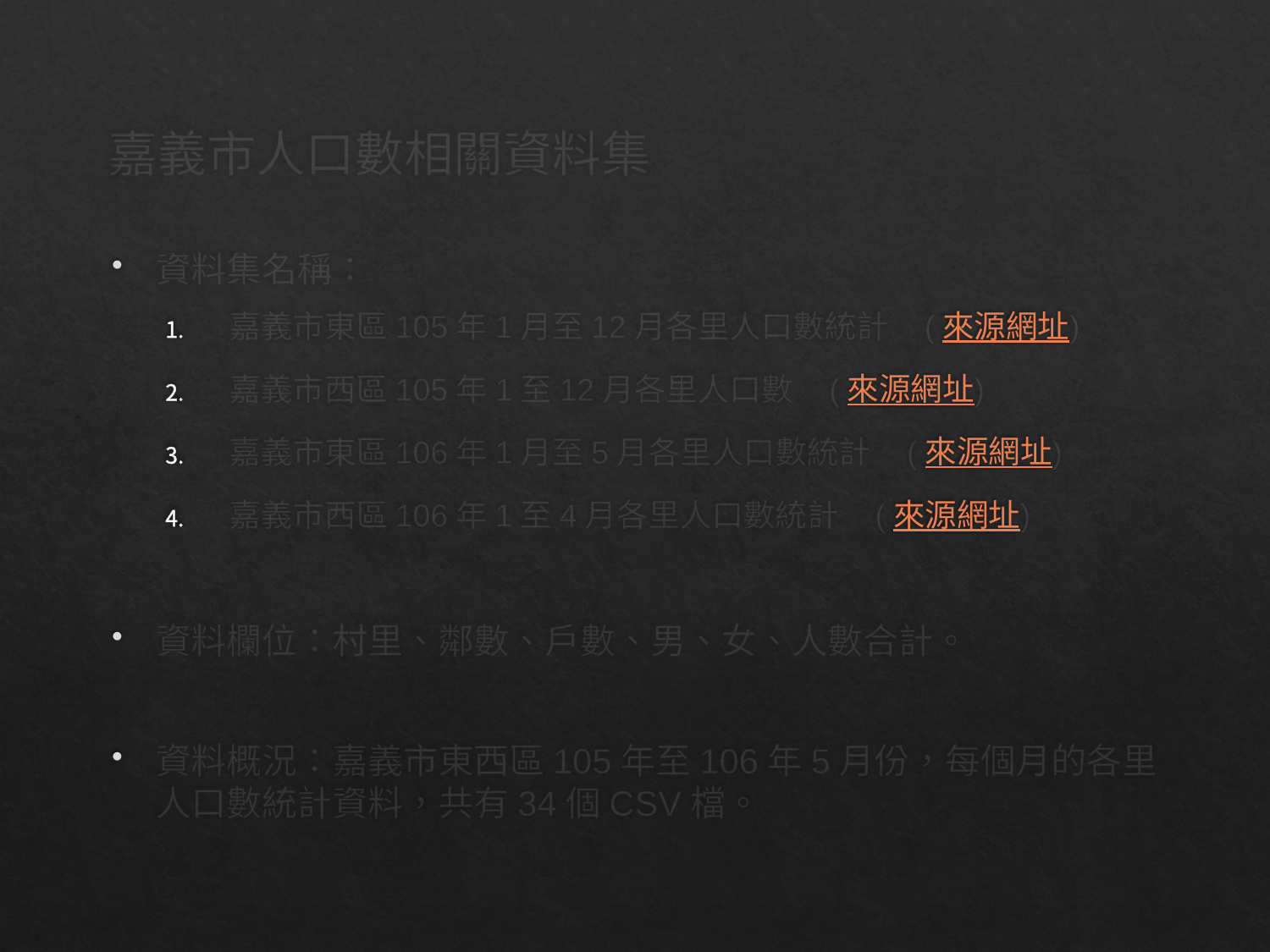

# 嘉義市人口數相關資料集
資料集名稱：
嘉義市東區105年1月至12月各里人口數統計    (來源網址)
嘉義市西區105年1至12月各里人口數    (來源網址)
嘉義市東區106年1月至5月各里人口數統計    (來源網址)
嘉義市西區106年1至4月各里人口數統計    (來源網址)

資料欄位：村里、鄰數、戶數、男、女、人數合計。

資料概況：嘉義市東西區105年至106年5月份，每個月的各里人口數統計資料，共有34個CSV檔。